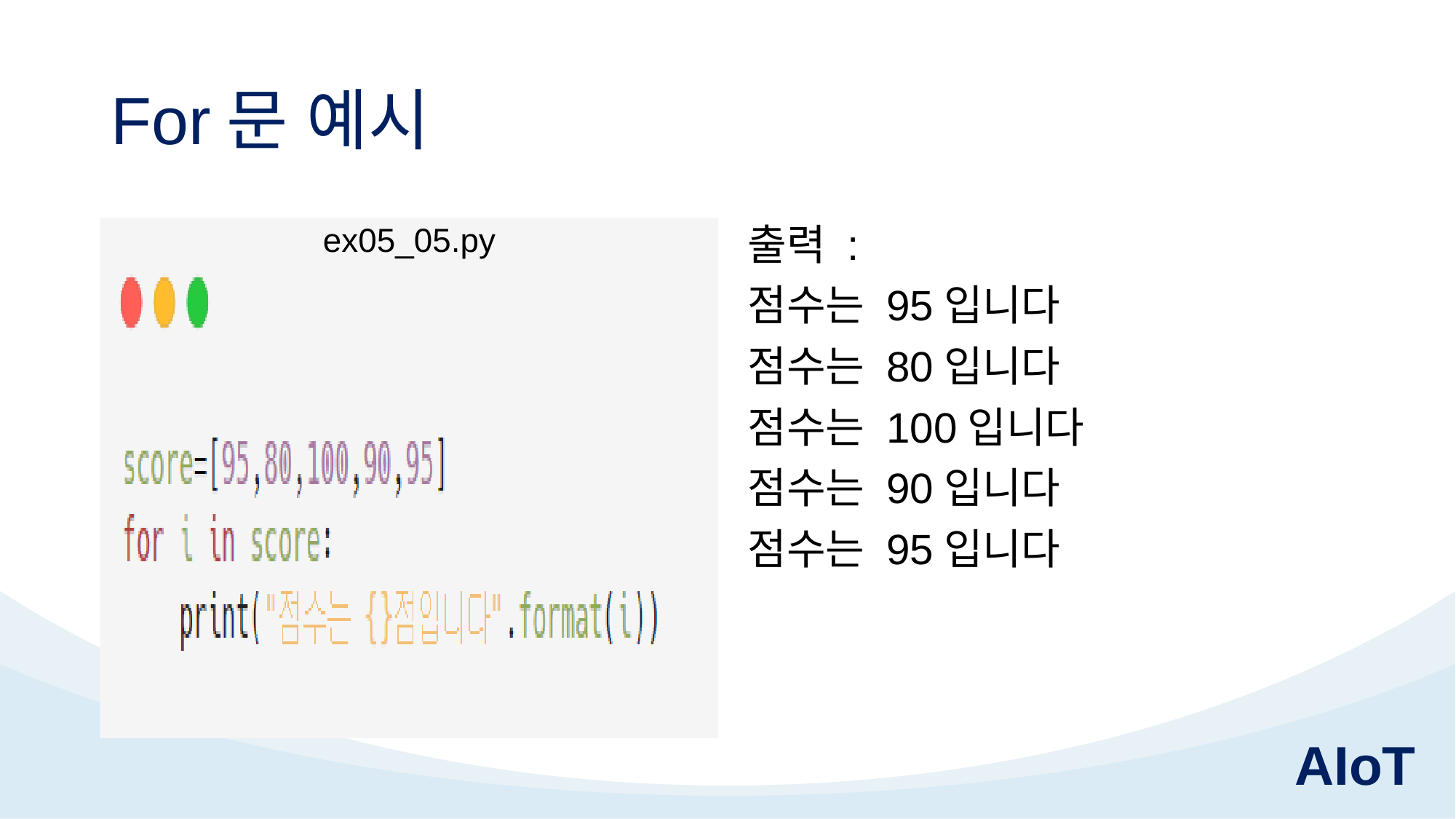

# For문 예시
ex05_05.py
출력 :
점수는 95입니다
점수는 80입니다
점수는 100입니다
점수는 90입니다
점수는 95입니다